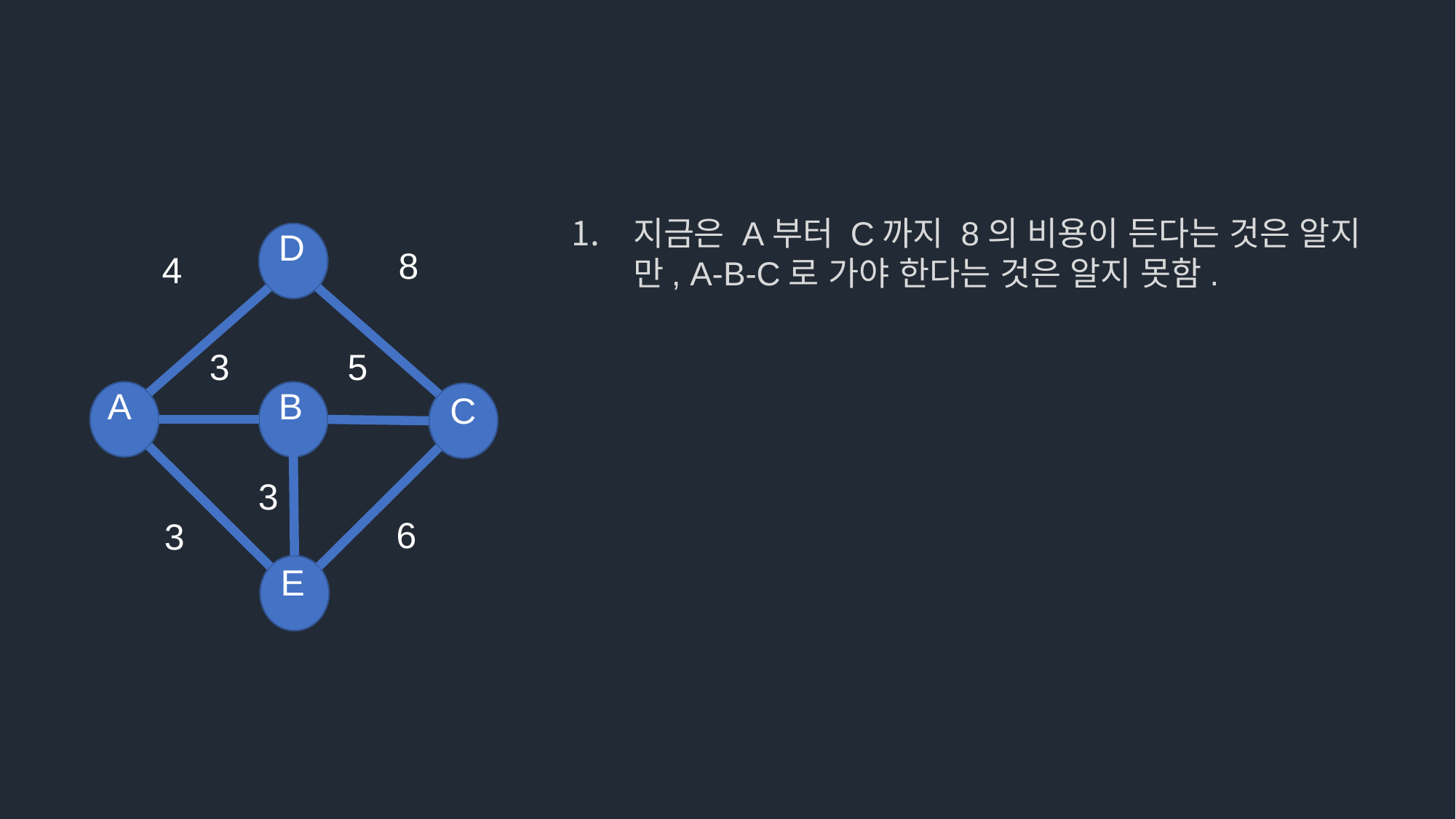

지금은 A부터 C까지 8의 비용이 든다는 것은 알지만, A-B-C로 가야 한다는 것은 알지 못함.
D

8
4
5
3
A
B

C

3
6
3
E